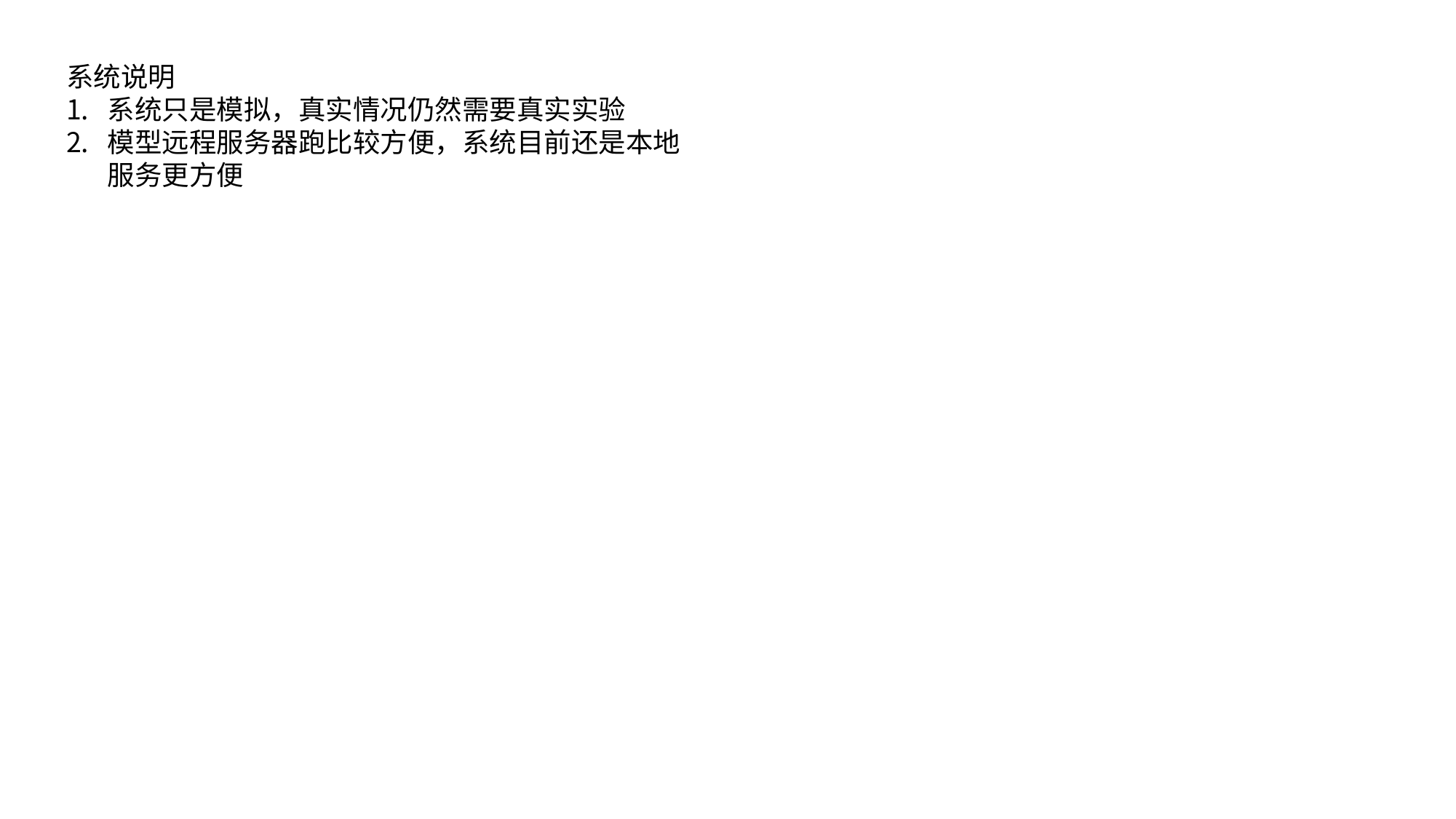

系统说明
系统只是模拟，真实情况仍然需要真实实验
模型远程服务器跑比较方便，系统目前还是本地服务更方便